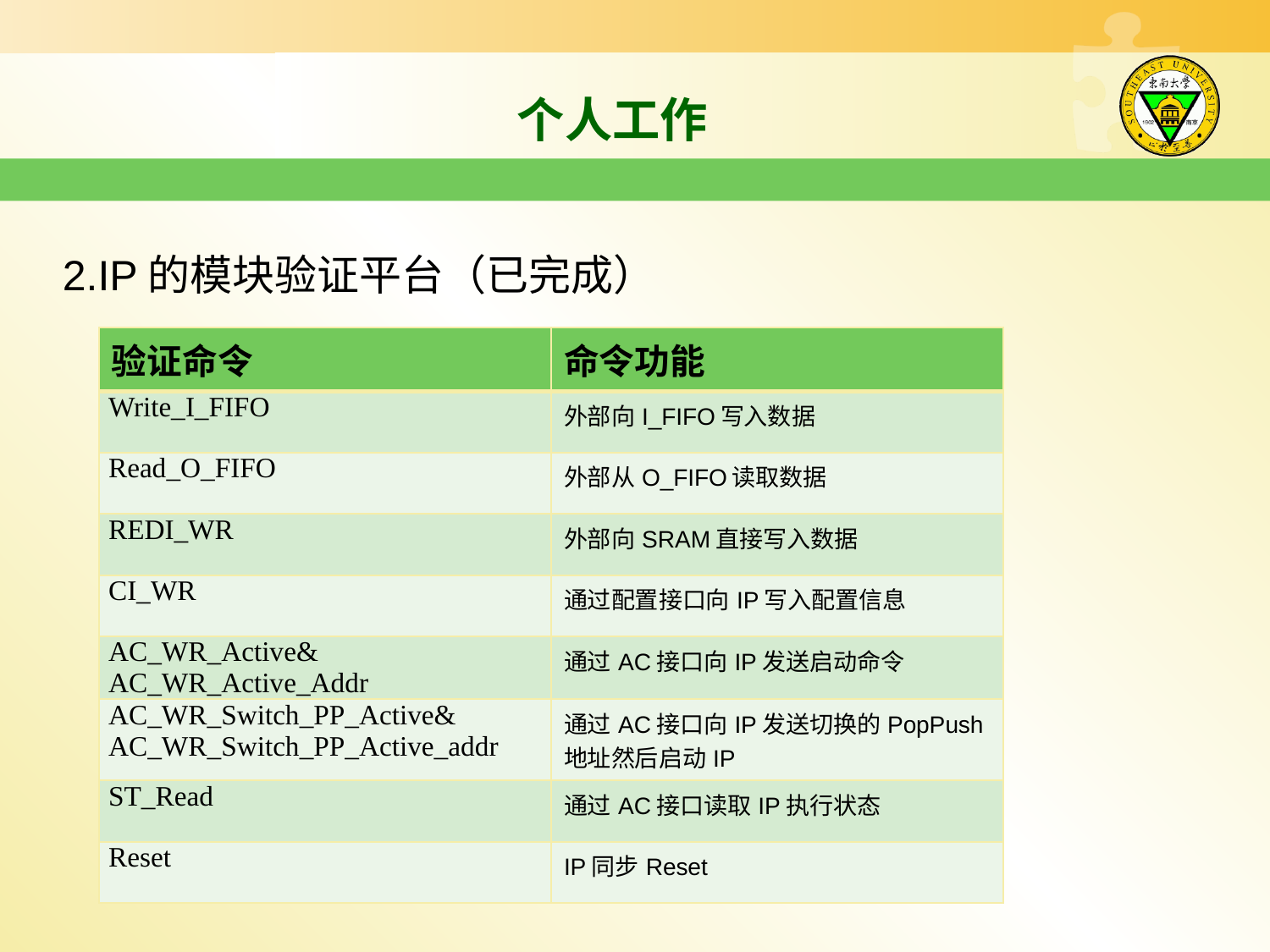

# 个人工作
2.IP的模块验证平台（已完成）

| 验证命令 | 命令功能 |
| --- | --- |
| Write\_I\_FIFO | 外部向I\_FIFO写入数据 |
| Read\_O\_FIFO | 外部从O\_FIFO读取数据 |
| REDI\_WR | 外部向SRAM直接写入数据 |
| CI\_WR | 通过配置接口向IP写入配置信息 |
| AC\_WR\_Active& AC\_WR\_Active\_Addr | 通过AC接口向IP发送启动命令 |
| AC\_WR\_Switch\_PP\_Active& AC\_WR\_Switch\_PP\_Active\_addr | 通过AC接口向IP发送切换的PopPush地址然后启动IP |
| ST\_Read | 通过AC接口读取IP执行状态 |
| Reset | IP同步Reset |